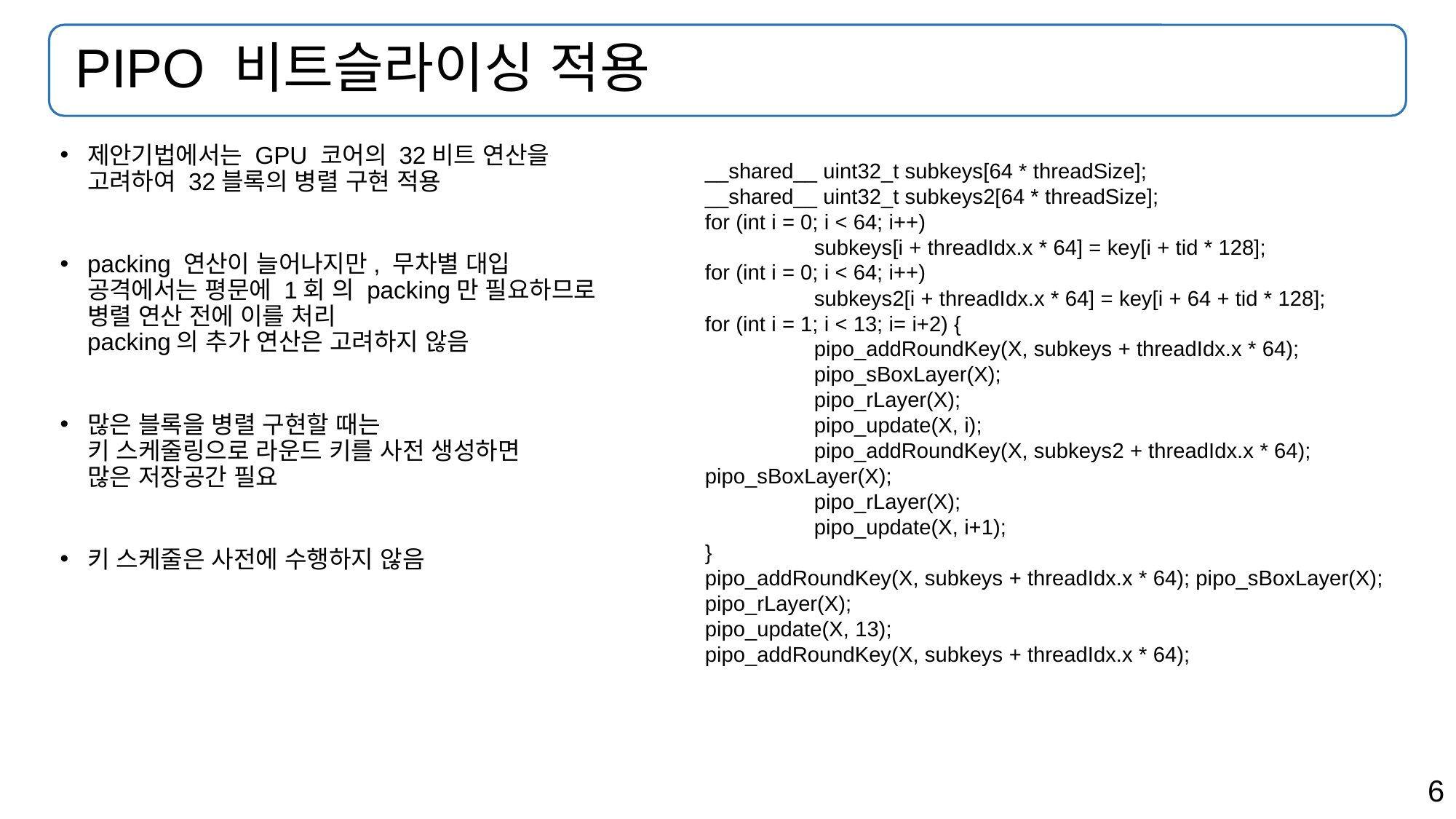

# PIPO 비트슬라이싱 적용
제안기법에서는 GPU 코어의 32비트 연산을 고려하여 32블록의 병렬 구현 적용

packing 연산이 늘어나지만, 무차별 대입 공격에서는 평문에 1회 의 packing만 필요하므로
병렬 연산 전에 이를 처리
packing의 추가 연산은 고려하지 않음

많은 블록을 병렬 구현할 때는
키 스케줄링으로 라운드 키를 사전 생성하면
많은 저장공간 필요

키 스케줄은 사전에 수행하지 않음

__shared__ uint32_t subkeys[64 * threadSize];
__shared__ uint32_t subkeys2[64 * threadSize];
for (int i = 0; i < 64; i++)
	subkeys[i + threadIdx.x * 64] = key[i + tid * 128];
for (int i = 0; i < 64; i++)
	subkeys2[i + threadIdx.x * 64] = key[i + 64 + tid * 128];
for (int i = 1; i < 13; i= i+2) {
	pipo_addRoundKey(X, subkeys + threadIdx.x * 64);
	pipo_sBoxLayer(X);
	pipo_rLayer(X);
	pipo_update(X, i);
	pipo_addRoundKey(X, subkeys2 + threadIdx.x * 64); pipo_sBoxLayer(X);
	pipo_rLayer(X);
	pipo_update(X, i+1);
}
pipo_addRoundKey(X, subkeys + threadIdx.x * 64); pipo_sBoxLayer(X);
pipo_rLayer(X);
pipo_update(X, 13);
pipo_addRoundKey(X, subkeys + threadIdx.x * 64);
Fig. 5 PIPO encryption of the proposed method